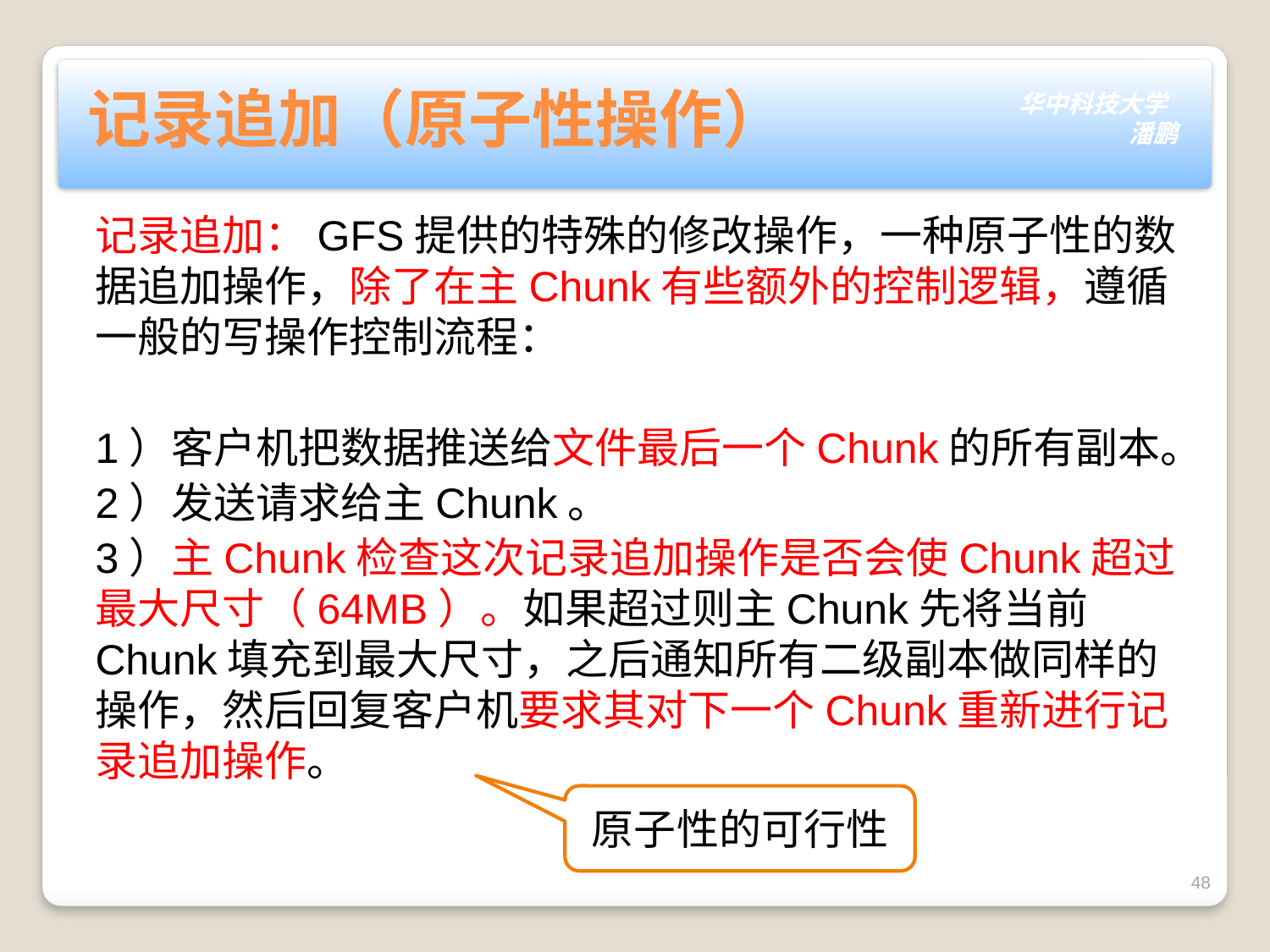

# 记录追加（原子性操作）
记录追加：GFS提供的特殊的修改操作，一种原子性的数据追加操作，除了在主Chunk有些额外的控制逻辑，遵循一般的写操作控制流程：

1）客户机把数据推送给文件最后一个Chunk的所有副本。
2）发送请求给主Chunk。
3）主Chunk检查这次记录追加操作是否会使Chunk超过最大尺寸（64MB）。如果超过则主Chunk先将当前Chunk填充到最大尺寸，之后通知所有二级副本做同样的操作，然后回复客户机要求其对下一个Chunk重新进行记录追加操作。
原子性的可行性
48